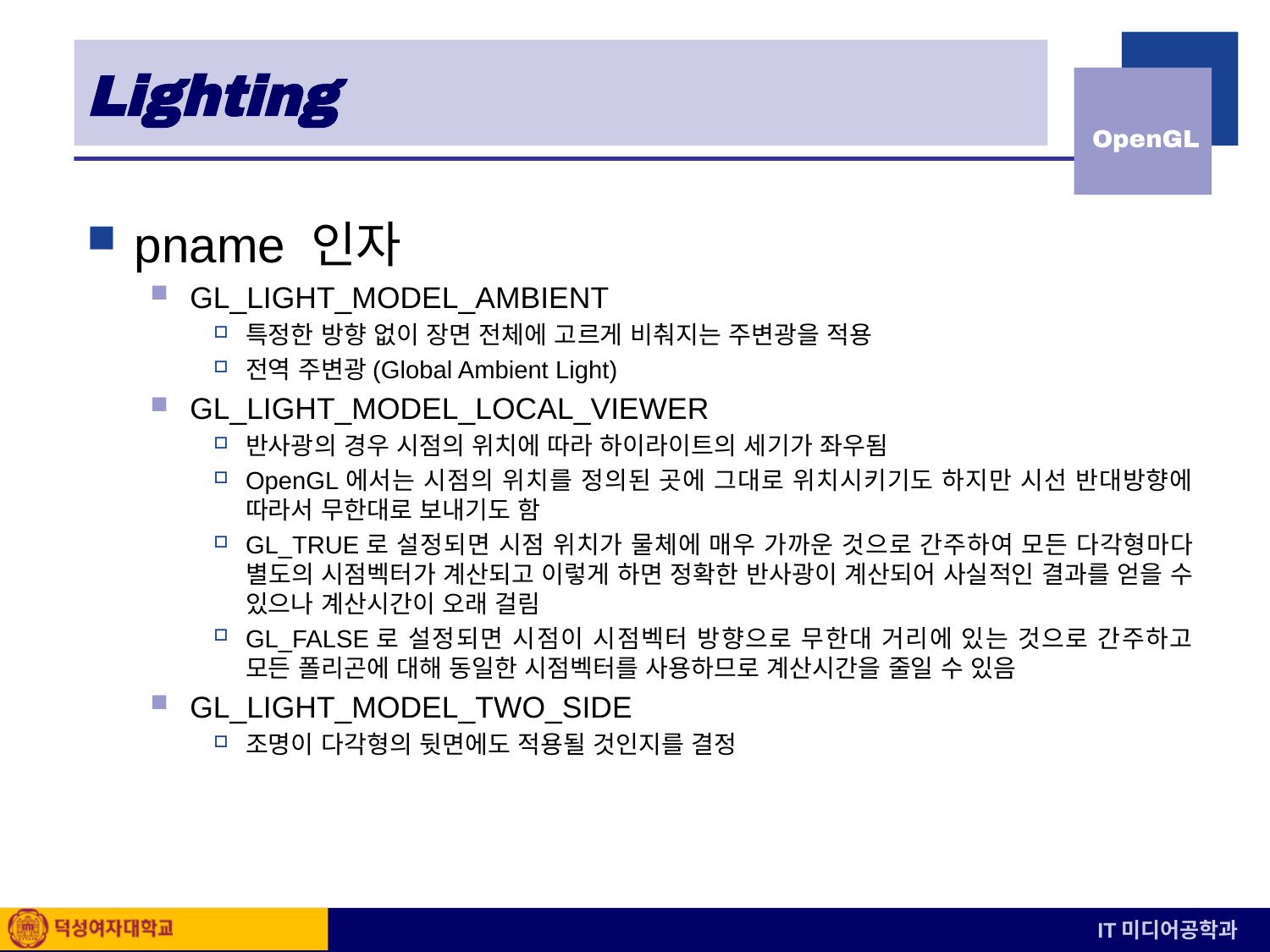

# Lighting
pname 인자
GL_LIGHT_MODEL_AMBIENT
특정한 방향 없이 장면 전체에 고르게 비춰지는 주변광을 적용
전역 주변광(Global Ambient Light)
GL_LIGHT_MODEL_LOCAL_VIEWER
반사광의 경우 시점의 위치에 따라 하이라이트의 세기가 좌우됨
OpenGL에서는 시점의 위치를 정의된 곳에 그대로 위치시키기도 하지만 시선 반대방향에 따라서 무한대로 보내기도 함
GL_TRUE로 설정되면 시점 위치가 물체에 매우 가까운 것으로 간주하여 모든 다각형마다 별도의 시점벡터가 계산되고 이렇게 하면 정확한 반사광이 계산되어 사실적인 결과를 얻을 수 있으나 계산시간이 오래 걸림
GL_FALSE로 설정되면 시점이 시점벡터 방향으로 무한대 거리에 있는 것으로 간주하고 모든 폴리곤에 대해 동일한 시점벡터를 사용하므로 계산시간을 줄일 수 있음
GL_LIGHT_MODEL_TWO_SIDE
조명이 다각형의 뒷면에도 적용될 것인지를 결정